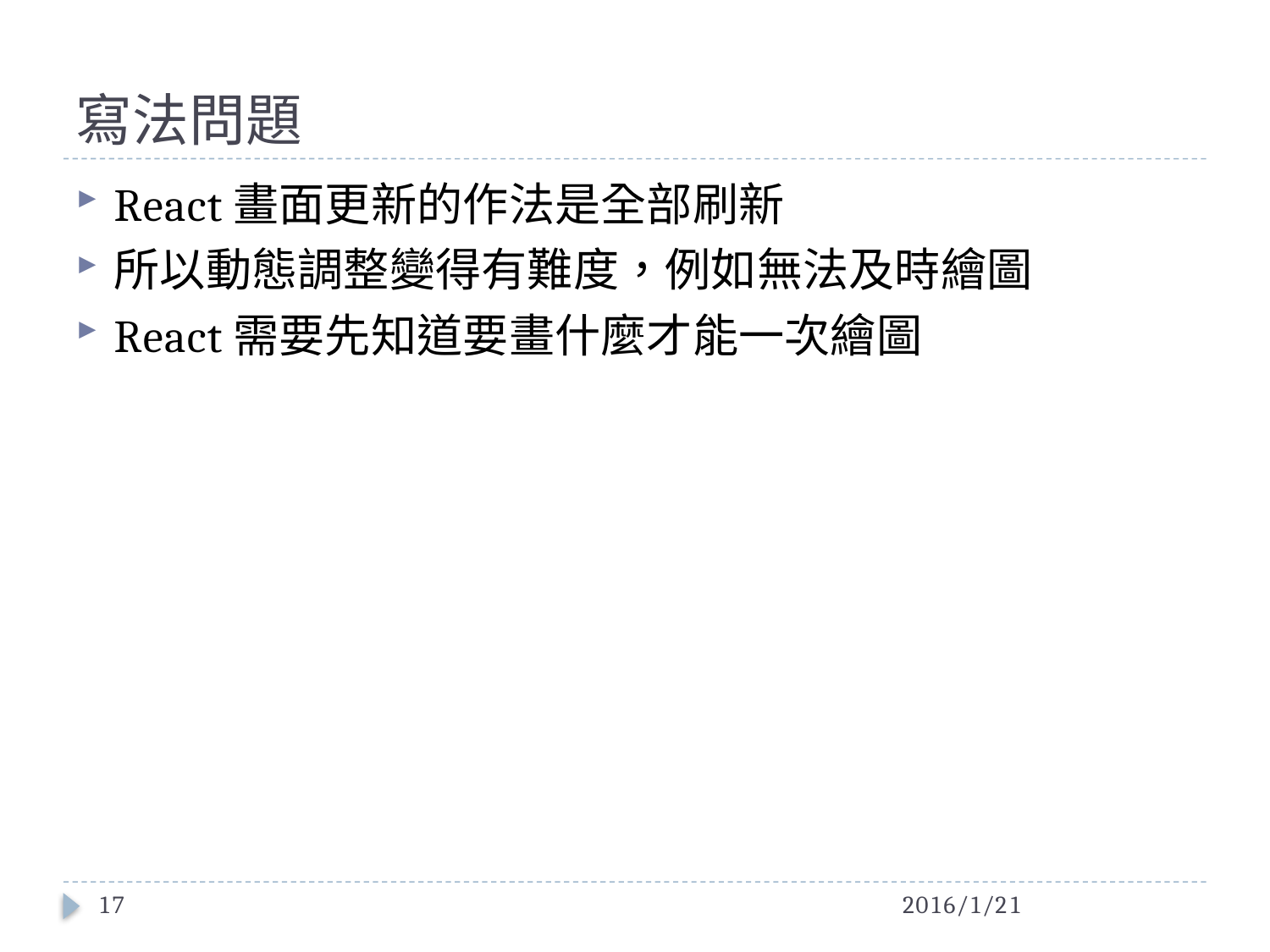

# 寫法問題
React畫面更新的作法是全部刷新
所以動態調整變得有難度，例如無法及時繪圖
React需要先知道要畫什麼才能一次繪圖

17
2016/1/21